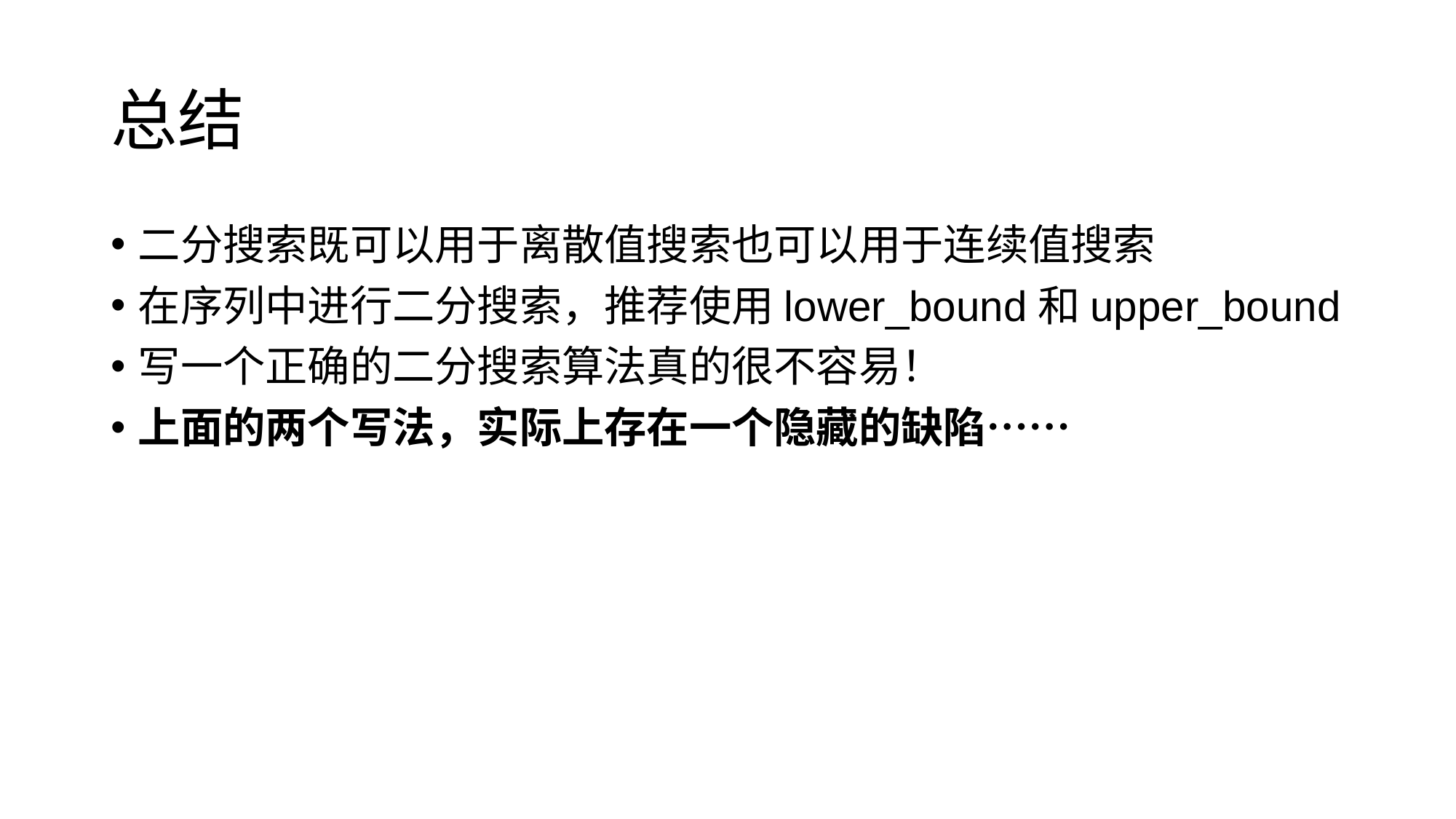

# 总结
二分搜索既可以用于离散值搜索也可以用于连续值搜索
在序列中进行二分搜索，推荐使用lower_bound和upper_bound
写一个正确的二分搜索算法真的很不容易！
上面的两个写法，实际上存在一个隐藏的缺陷……